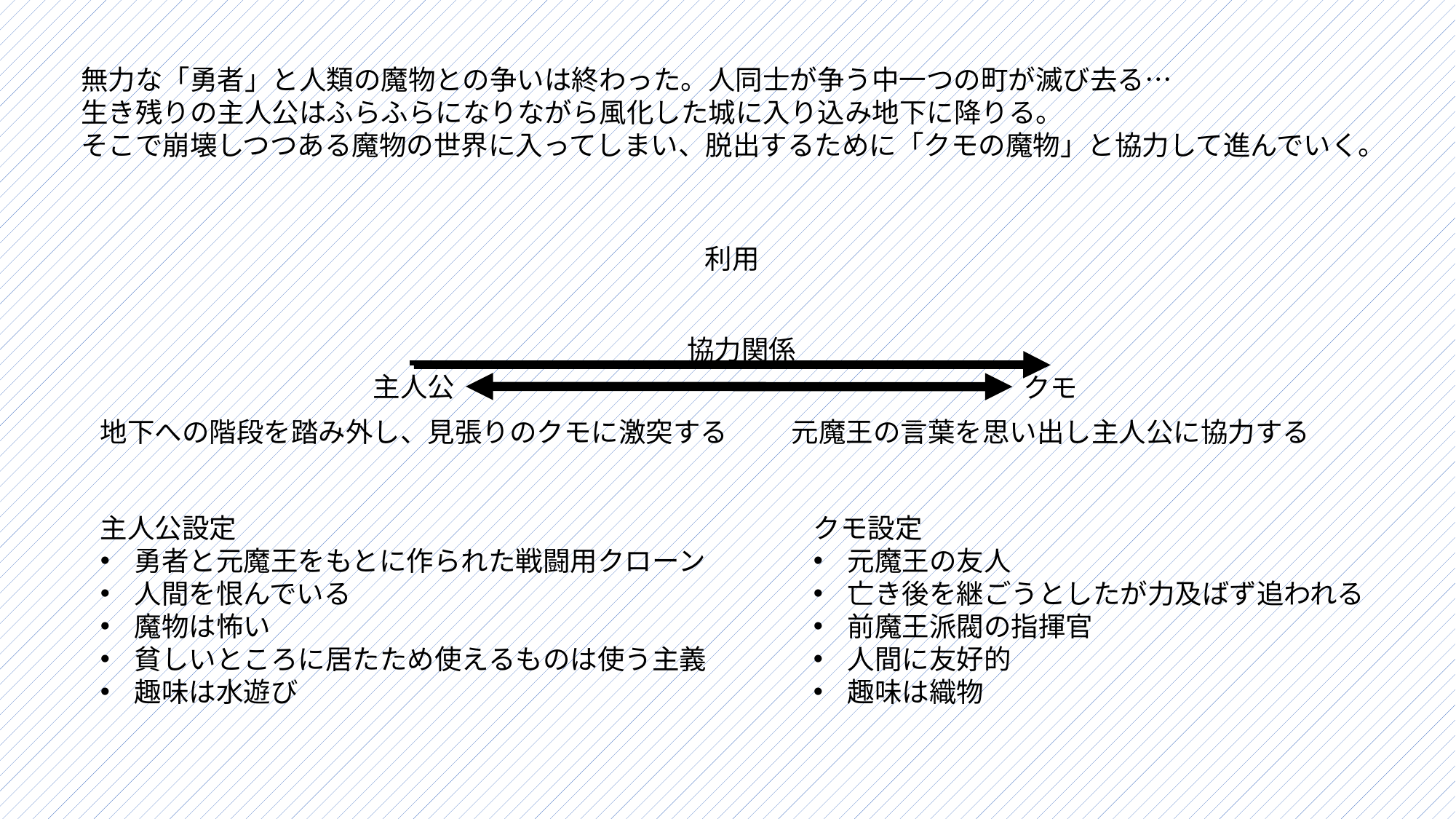

無力な「勇者」と人類の魔物との争いは終わった。人同士が争う中一つの町が滅び去る…
生き残りの主人公はふらふらになりながら風化した城に入り込み地下に降りる。
そこで崩壊しつつある魔物の世界に入ってしまい、脱出するために「クモの魔物」と協力して進んでいく。
利用
協力関係
主人公
地下への階段を踏み外し、見張りのクモに激突する
クモ
元魔王の言葉を思い出し主人公に協力する
主人公設定
勇者と元魔王をもとに作られた戦闘用クローン
人間を恨んでいる
魔物は怖い
貧しいところに居たため使えるものは使う主義
趣味は水遊び
クモ設定
元魔王の友人
亡き後を継ごうとしたが力及ばず追われる
前魔王派閥の指揮官
人間に友好的
趣味は織物